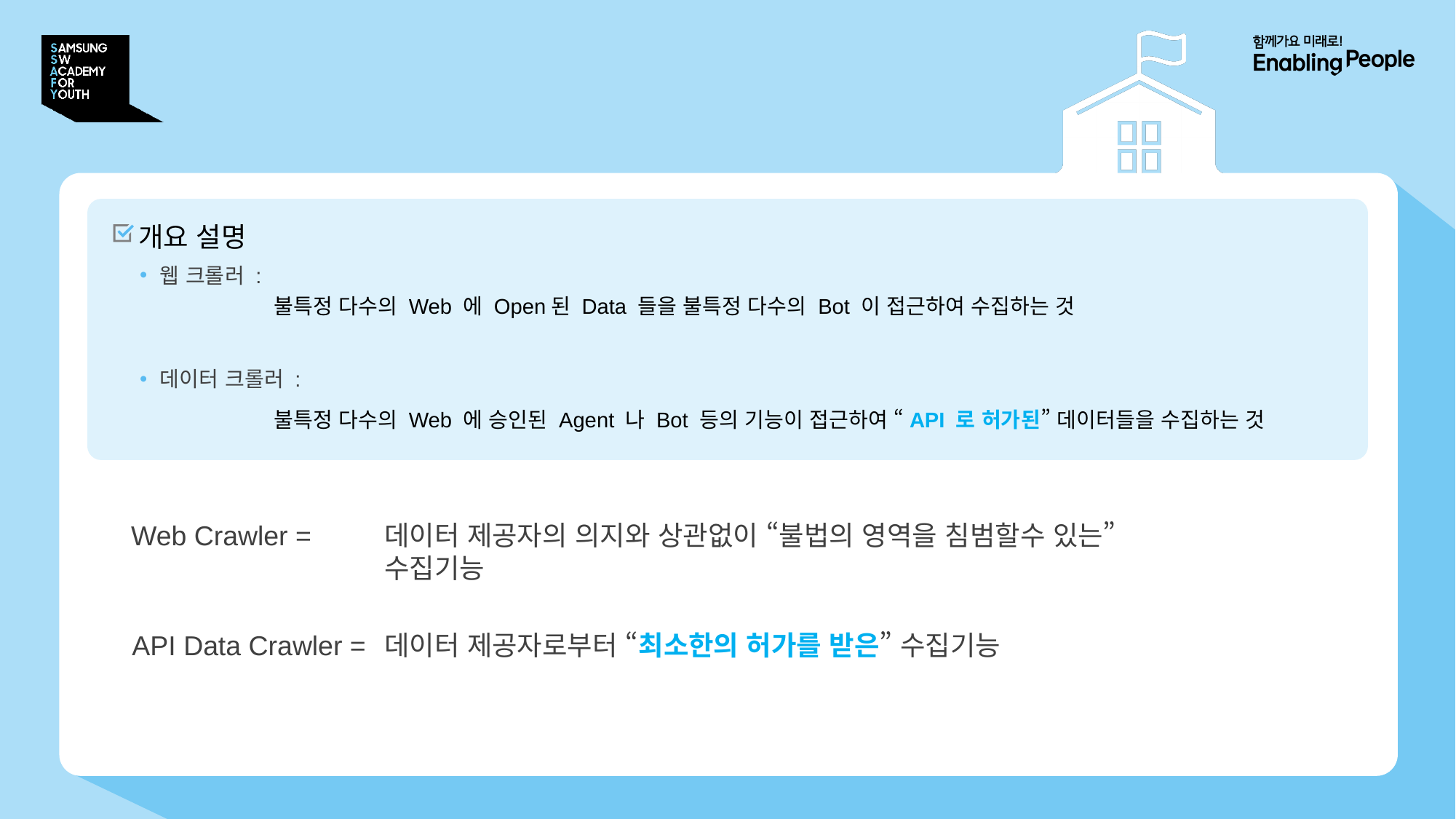

# 웹크롤러 와 데이타크롤러 의 차이

개요 설명
웹 크롤러 :

데이터 크롤러 :

불특정 다수의 Web 에 Open된 Data 들을 불특정 다수의 Bot 이 접근하여 수집하는 것
불특정 다수의 Web 에 승인된 Agent 나 Bot 등의 기능이 접근하여 “API 로 허가된” 데이터들을 수집하는 것
Web Crawler =
데이터 제공자의 의지와 상관없이 “불법의 영역을 침범할수 있는” 수집기능
API Data Crawler =
데이터 제공자로부터 “최소한의 허가를 받은” 수집기능